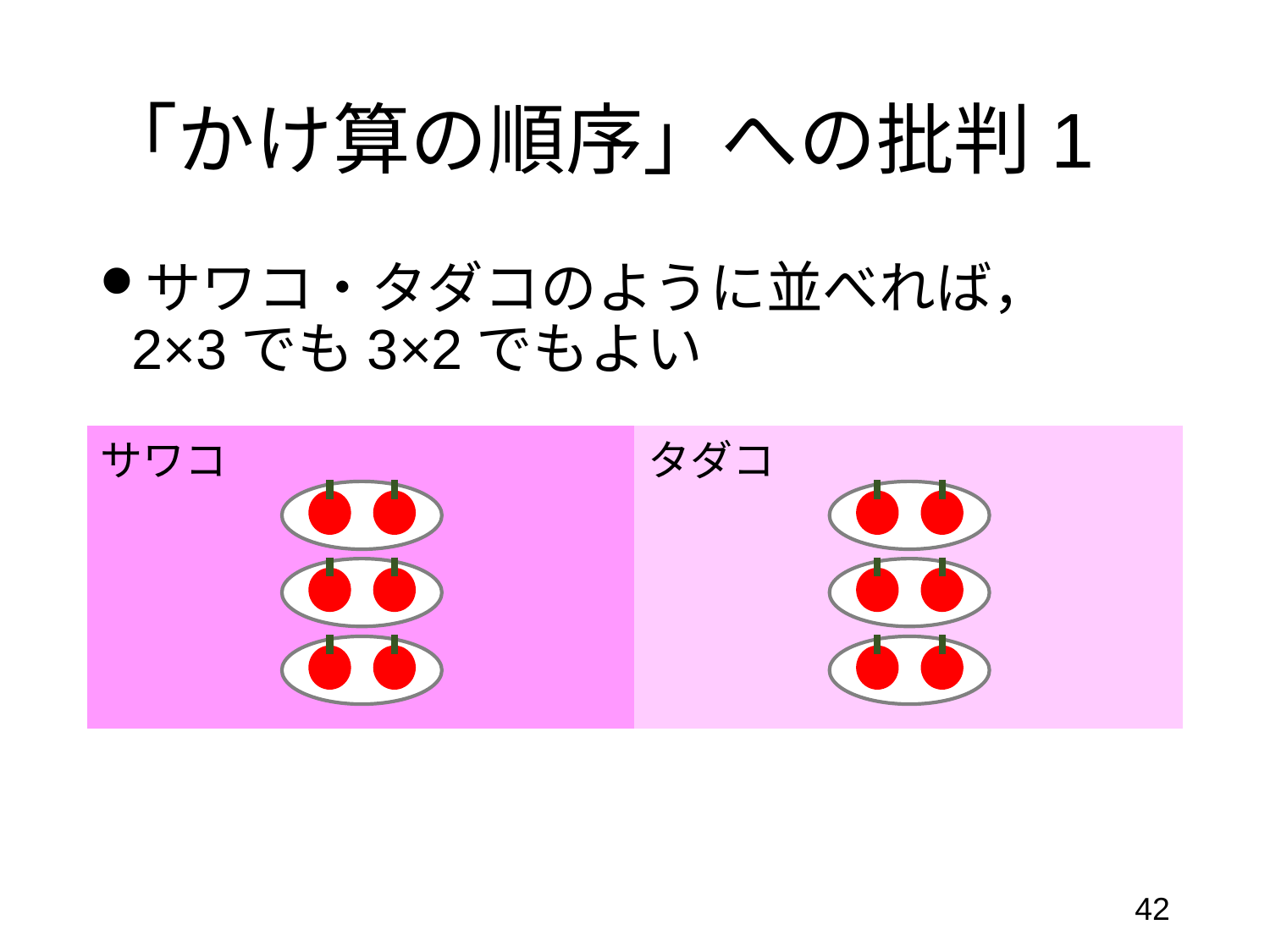

# 「かけ算の順序」への批判1
サワコ・タダコのように並べれば，
2×3でも3×2でもよい

サワコ
タダコ

42